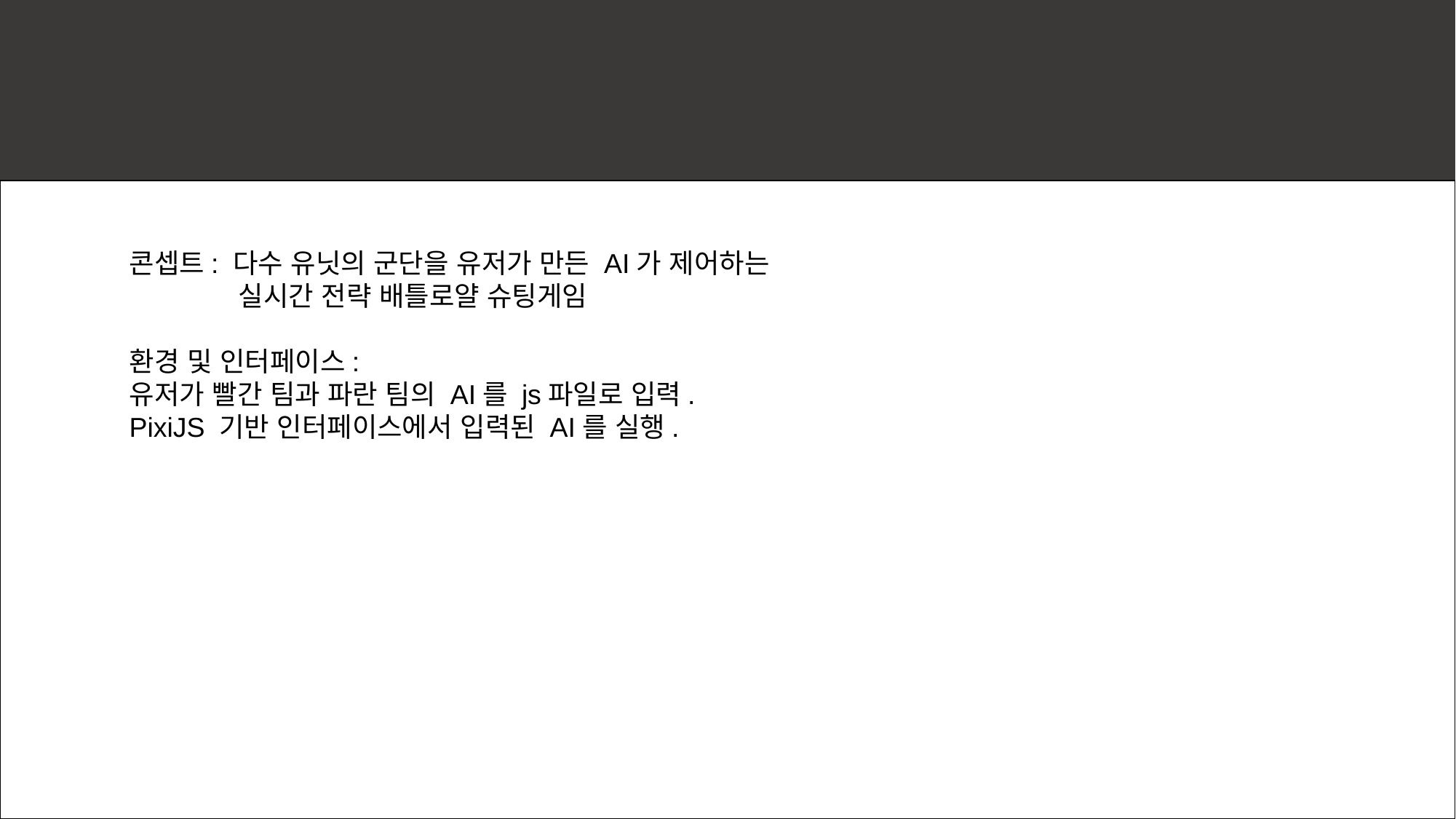

콘셉트: 다수 유닛의 군단을 유저가 만든 AI가 제어하는
	실시간 전략 배틀로얄 슈팅게임

환경 및 인터페이스:
유저가 빨간 팀과 파란 팀의 AI를 js파일로 입력.
PixiJS 기반 인터페이스에서 입력된 AI를 실행.